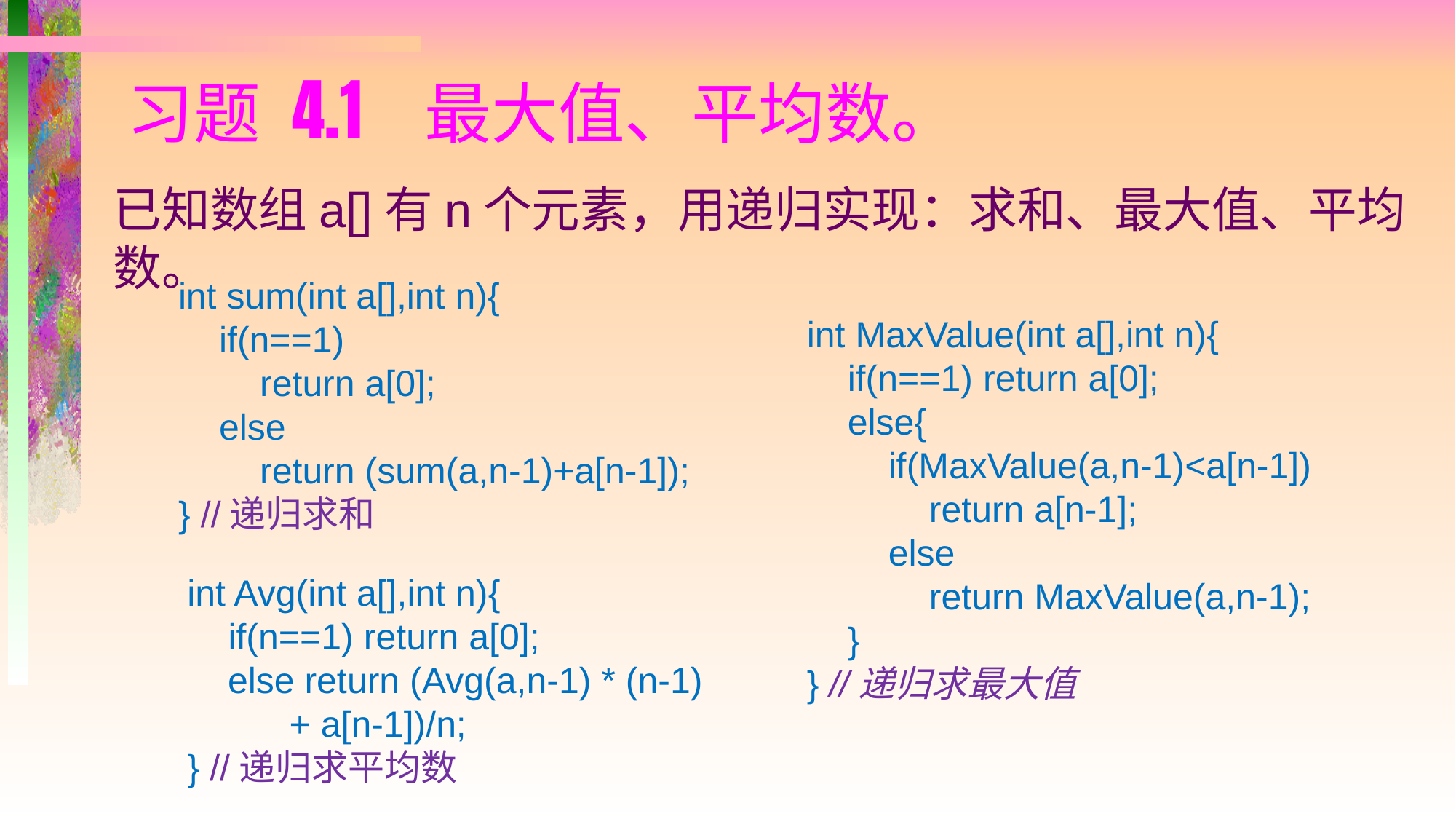

# 习题 4.1   最大值、平均数。
已知数组a[]有n个元素，用递归实现：求和、最大值、平均数。
int sum(int a[],int n){
    if(n==1)
        return a[0];
    else
        return (sum(a,n-1)+a[n-1]);
} //递归求和

int MaxValue(int a[],int n){
    if(n==1) return a[0];
    else{
        if(MaxValue(a,n-1)<a[n-1])
            return a[n-1];
        else
            return MaxValue(a,n-1);
    }
} //递归求最大值

int Avg(int a[],int n){
    if(n==1) return a[0];
    else return (Avg(a,n-1) * (n-1)
          + a[n-1])/n;
} //递归求平均数